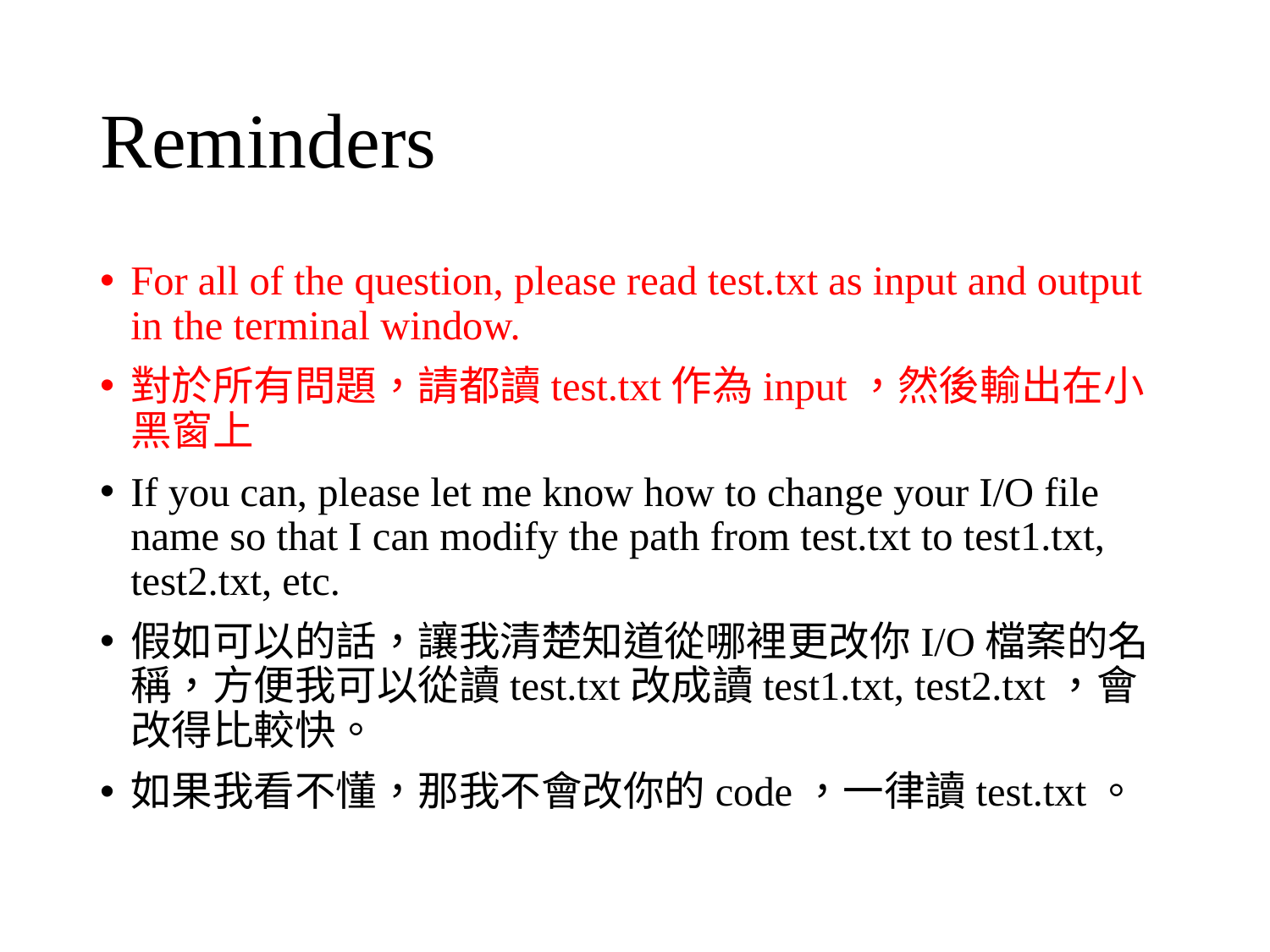

# Reminders
For all of the question, please read test.txt as input and output in the terminal window.
對於所有問題，請都讀test.txt作為input，然後輸出在小黑窗上
If you can, please let me know how to change your I/O file name so that I can modify the path from test.txt to test1.txt, test2.txt, etc.
假如可以的話，讓我清楚知道從哪裡更改你I/O檔案的名稱，方便我可以從讀test.txt改成讀test1.txt, test2.txt，會改得比較快。
如果我看不懂，那我不會改你的code，一律讀test.txt。